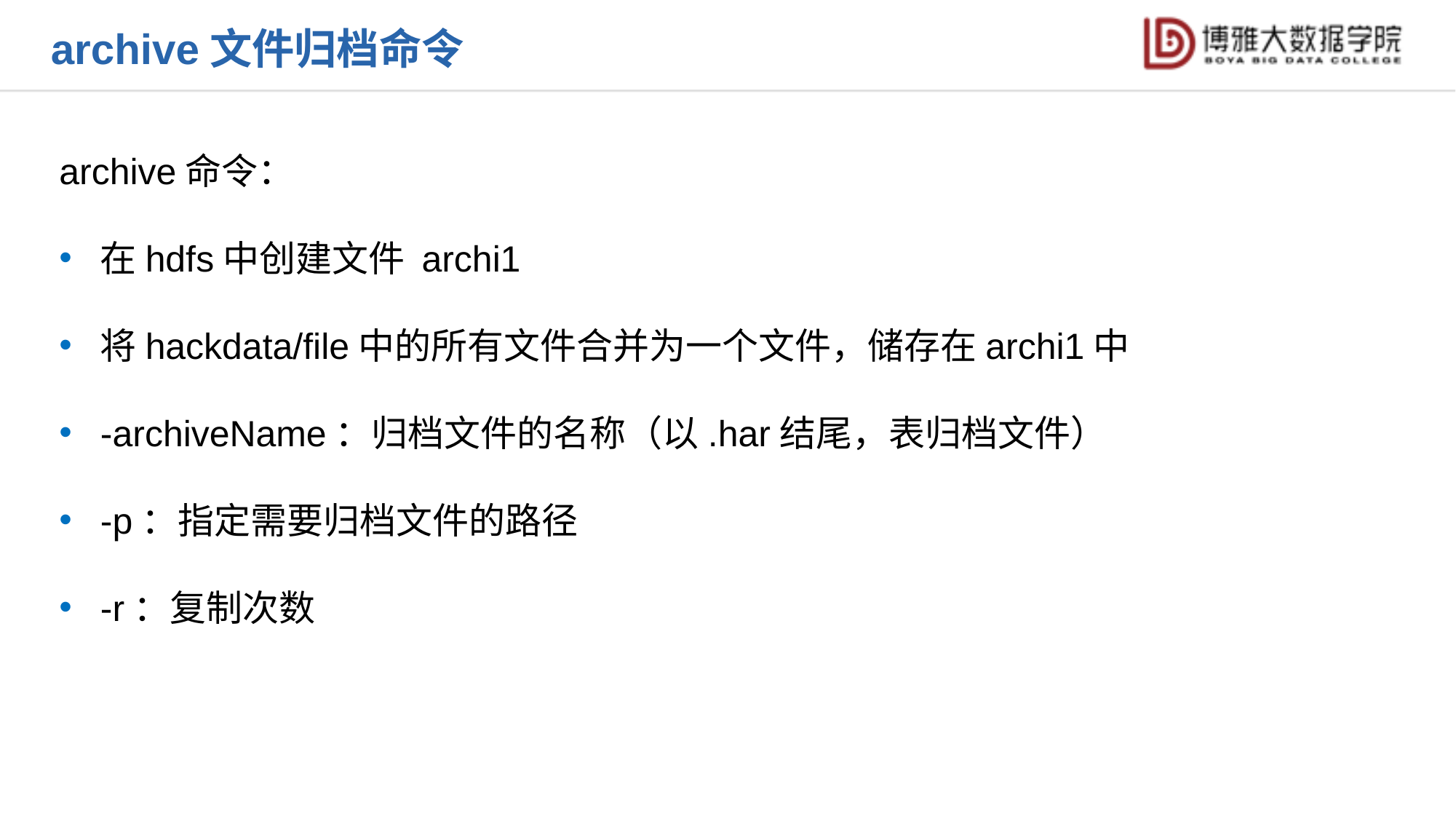

archive文件归档命令
archive命令：

在hdfs中创建文件 archi1

将hackdata/file中的所有文件合并为一个文件，储存在archi1中

-archiveName：归档文件的名称（以.har结尾，表归档文件）

-p：指定需要归档文件的路径

-r：复制次数